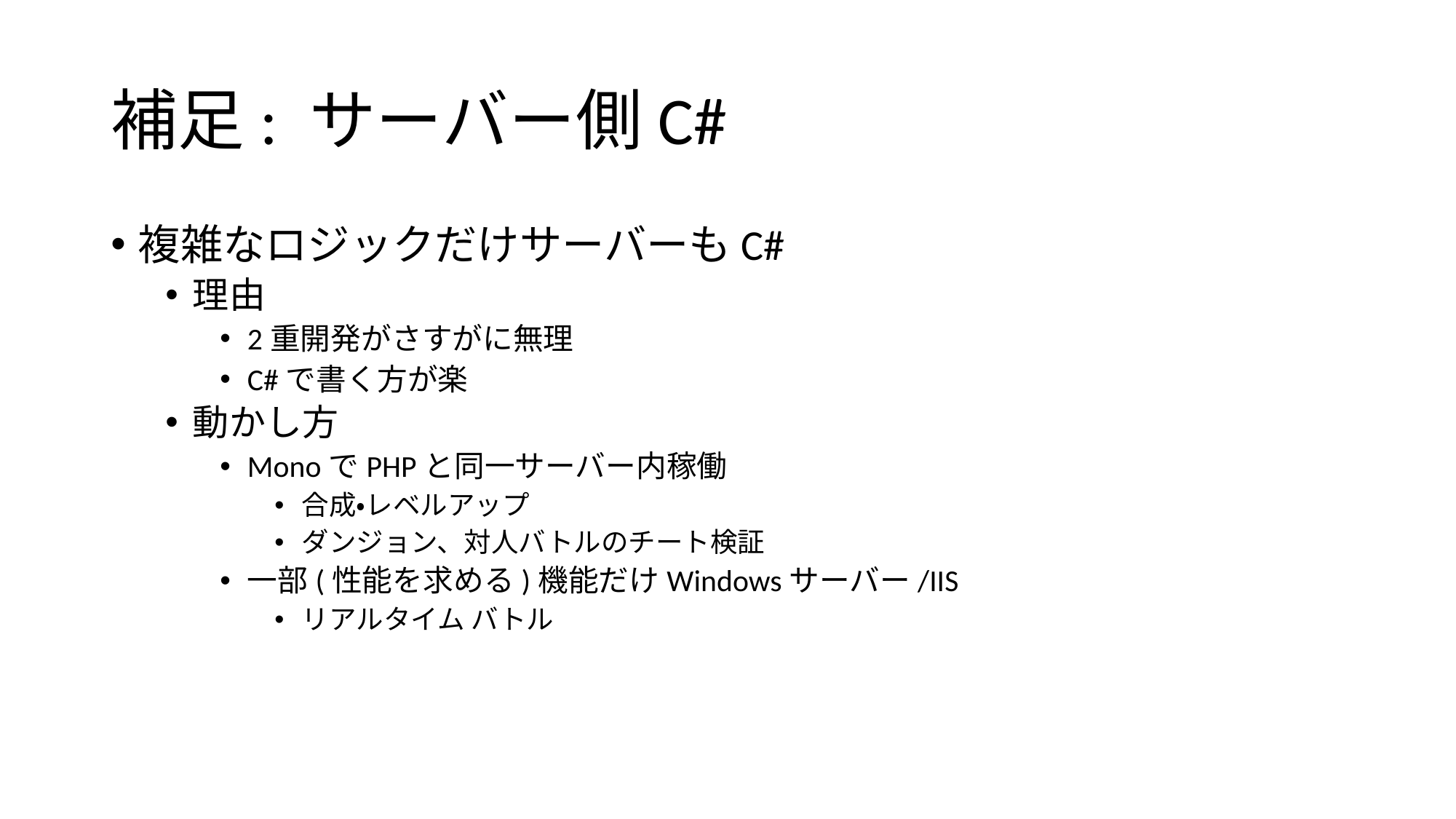

# 補足: サーバー側C#
複雑なロジックだけサーバーもC#
理由
2重開発がさすがに無理
C#で書く方が楽
動かし方
MonoでPHPと同一サーバー内稼働
合成・レベルアップ
ダンジョン、対人バトルのチート検証
一部(性能を求める)機能だけWindowsサーバー/IIS
リアルタイム バトル